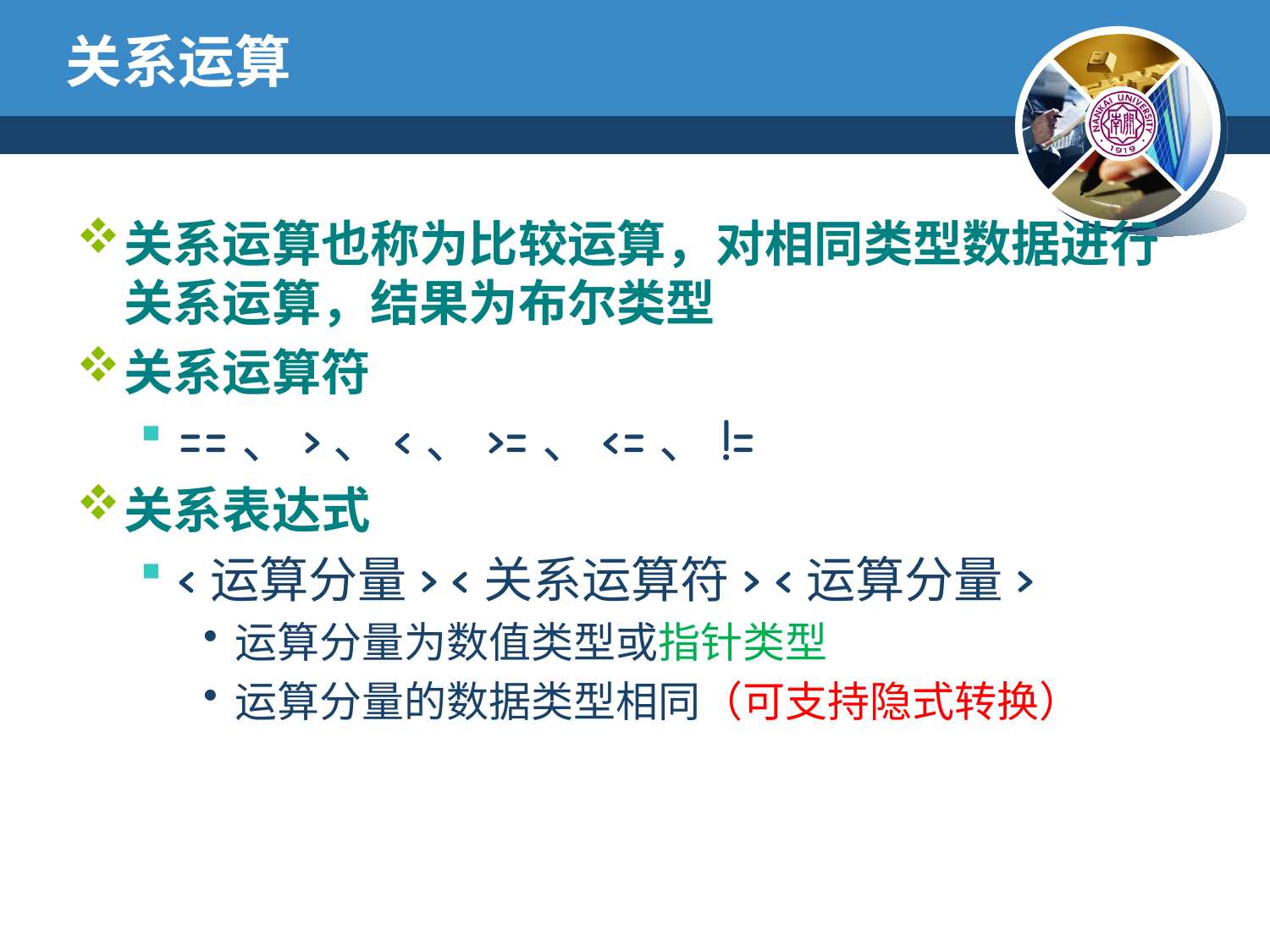

# 关系运算
关系运算也称为比较运算，对相同类型数据进行关系运算，结果为布尔类型
关系运算符
==、>、<、>=、<=、!=
关系表达式
<运算分量> <关系运算符> <运算分量>
运算分量为数值类型或指针类型
运算分量的数据类型相同（可支持隐式转换）